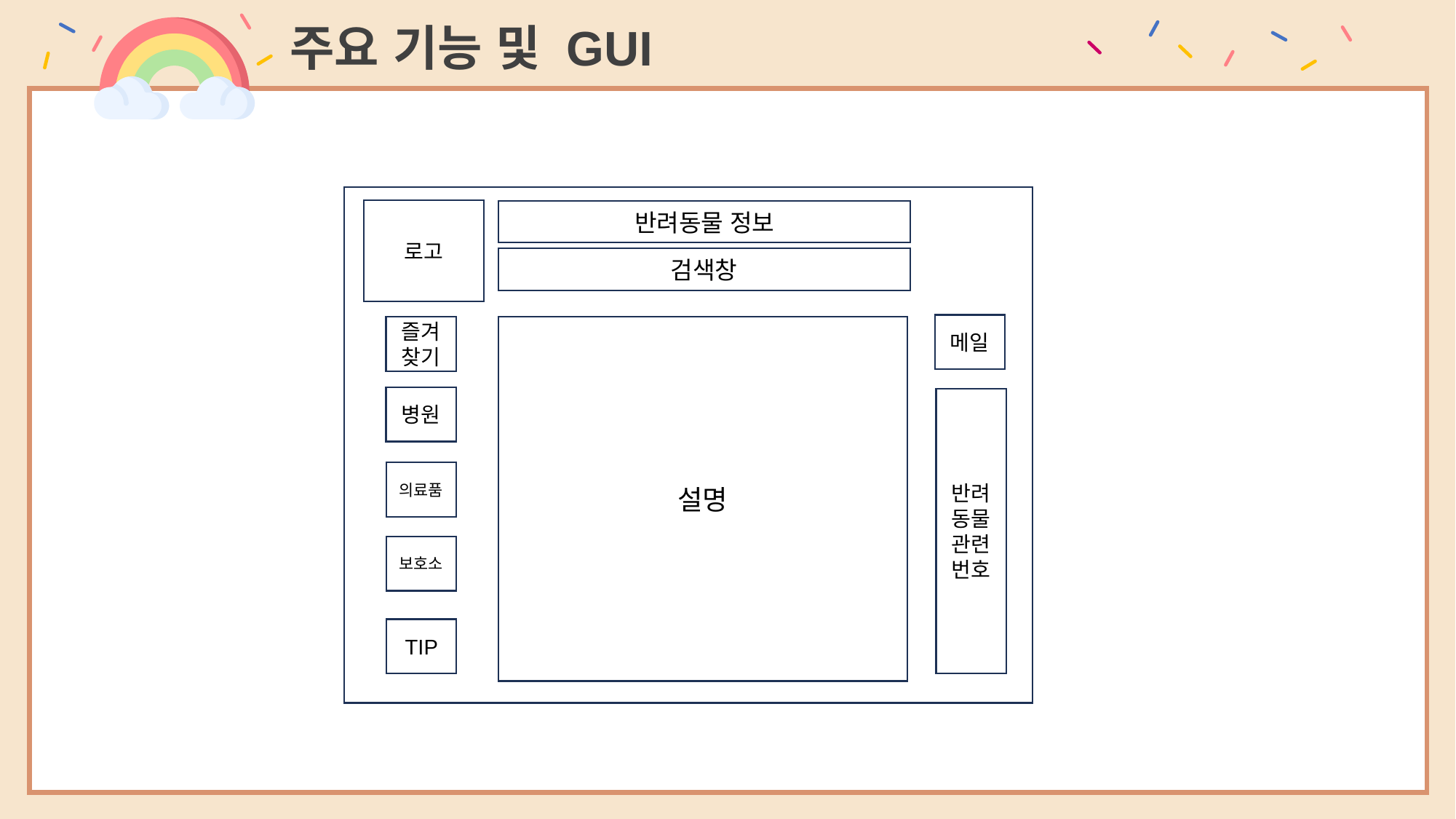

주요 기능 및 GUI

로고
반려동물 정보
검색창
메일
즐겨찾기
설명
병원
반려동물 관련 번호
의료품
보호소
TIP